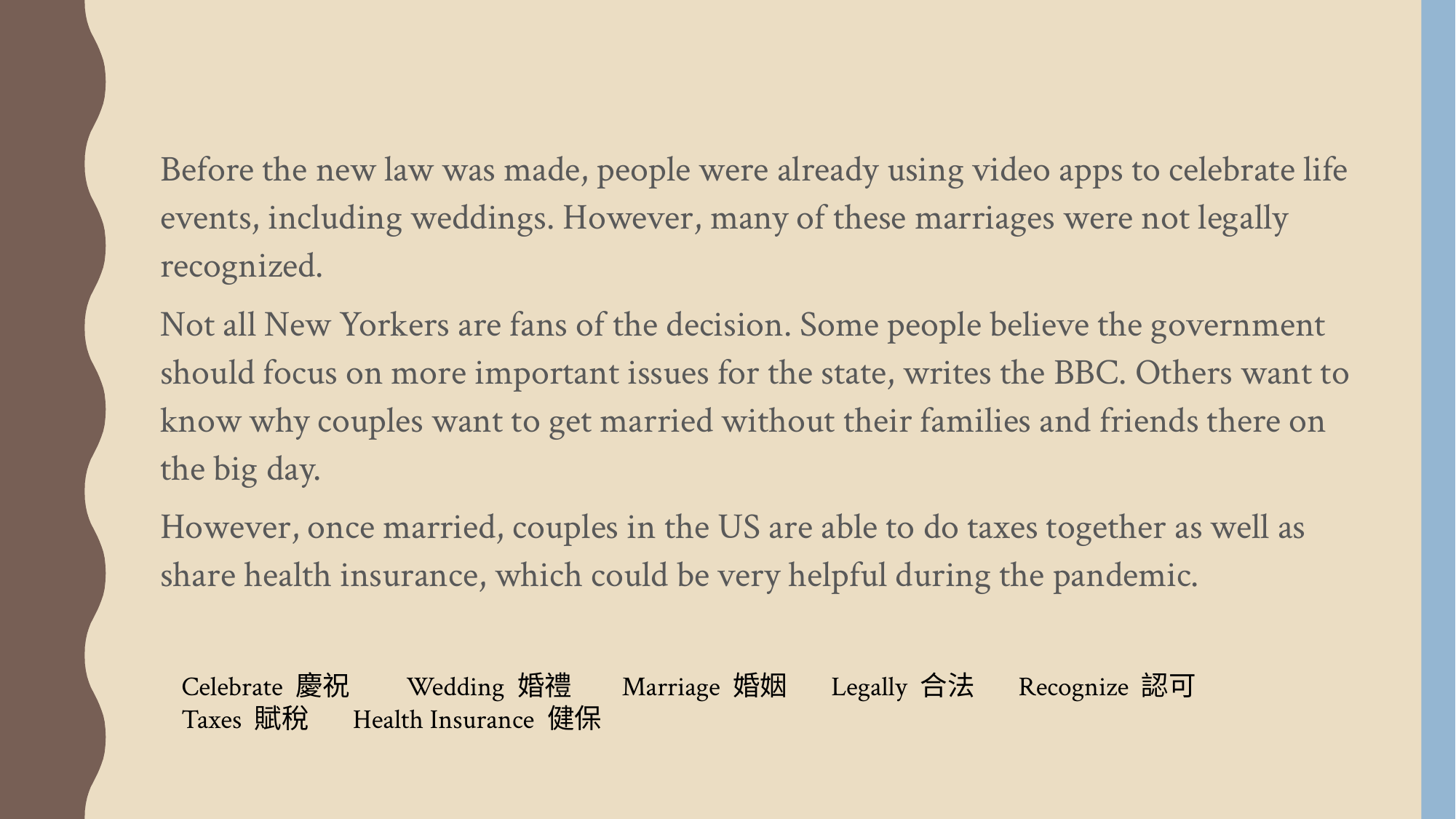

Before the new law was made, people were already using video apps to celebrate life events, including weddings. However, many of these marriages were not legally recognized.
Not all New Yorkers are fans of the decision. Some people believe the government should focus on more important issues for the state, writes the BBC. Others want to know why couples want to get married without their families and friends there on the big day.
However, once married, couples in the US are able to do taxes together as well as share health insurance, which could be very helpful during the pandemic.

Celebrate 慶祝        Wedding 婚禮       Marriage 婚姻      Legally 合法      Recognize 認可
Taxes 賦稅      Health Insurance 健保